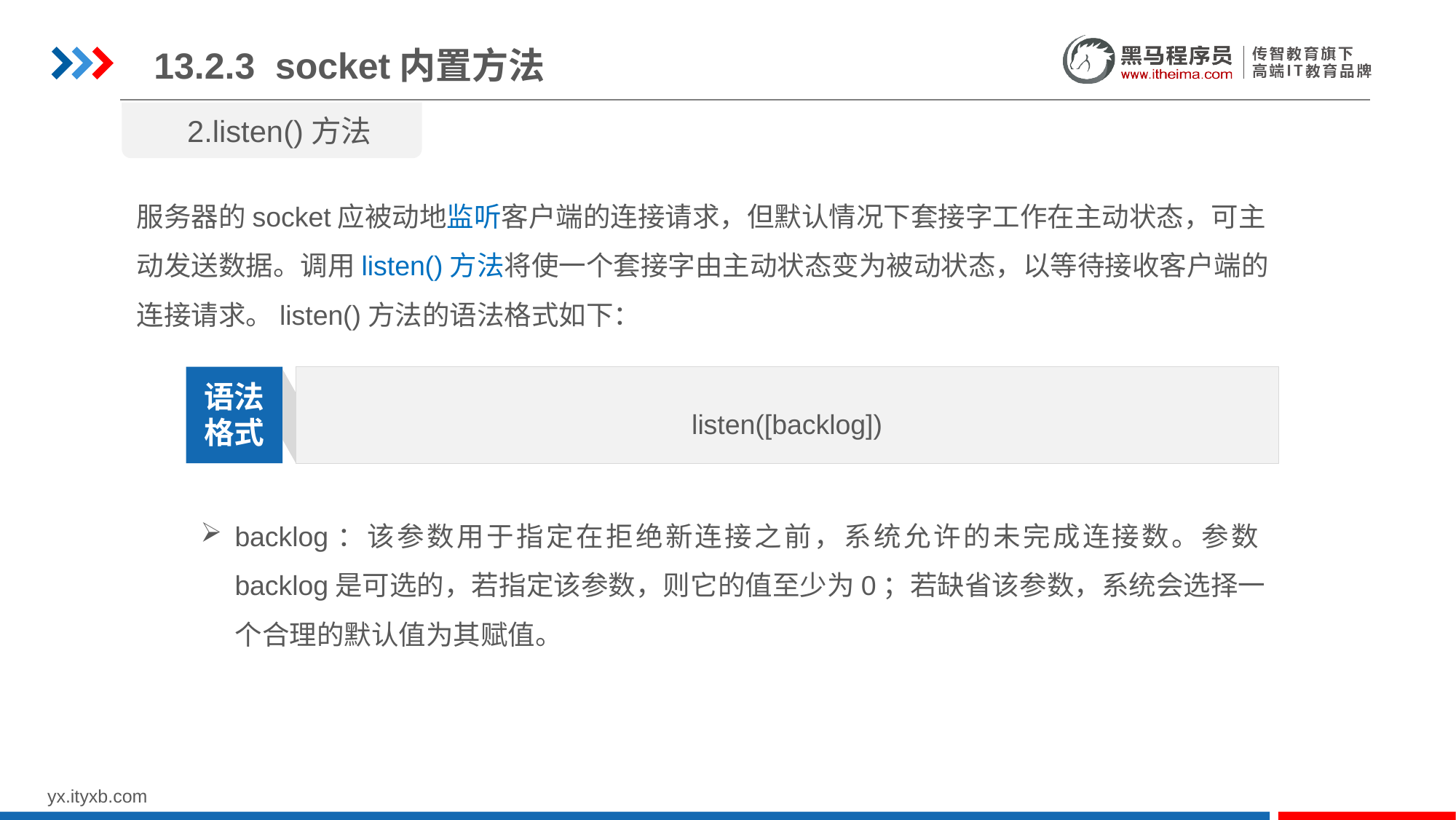

13.2.3  socket内置方法

2.listen()方法
服务器的socket应被动地监听客户端的连接请求，但默认情况下套接字工作在主动状态，可主动发送数据。调用listen()方法将使一个套接字由主动状态变为被动状态，以等待接收客户端的连接请求。listen()方法的语法格式如下：

listen([backlog])

语法
格式
backlog：该参数用于指定在拒绝新连接之前，系统允许的未完成连接数。参数backlog是可选的，若指定该参数，则它的值至少为0；若缺省该参数，系统会选择一个合理的默认值为其赋值。